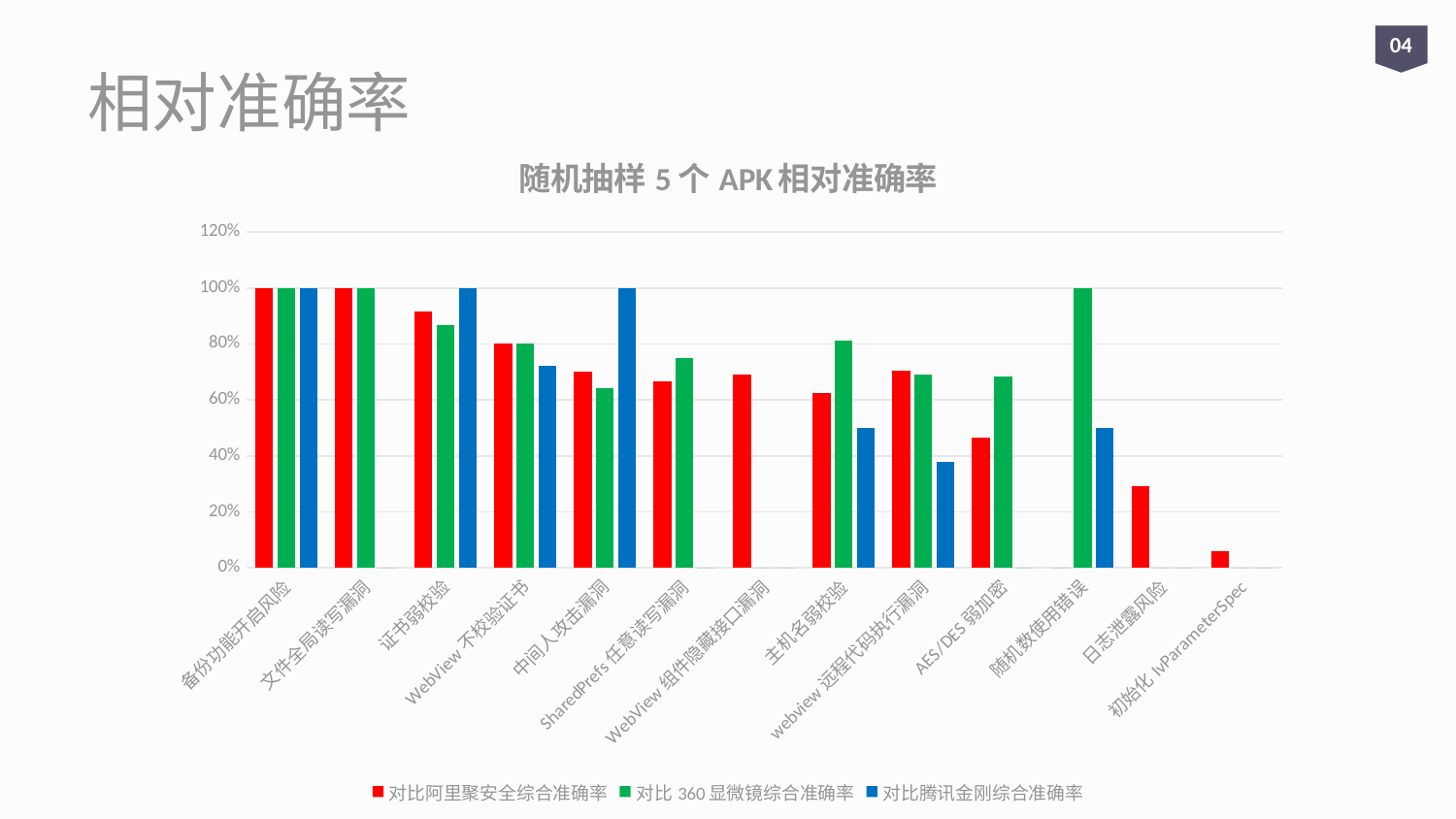

04
# 相对准确率

### Chart: 随机抽样5个APK相对准确率

| Category | 对比阿里聚安全综合准确率 | 对比360显微镜综合准确率 | 对比腾讯金刚综合准确率 |
|---|---|---|---|
| 备份功能开启风险 | 1.0 | 1.0 | 1.0 |
| 文件全局读写漏洞 | 1.0 | 1.0 | 0.0 |
| 证书弱校验 | 0.916 | 0.866 | 1.0 |
| WebView不校验证书 | 0.8 | 0.8 | 0.72 |
| 中间人攻击漏洞 | 0.7 | 0.642 | 1.0 |
| SharedPrefs任意读写漏洞 | 0.665 | 0.75 | 0.0 |
| WebView组件隐藏接口漏洞 | 0.69 | 0.0 | 0.0 |
| 主机名弱校验 | 0.625 | 0.8125 | 0.5 |
| webview远程代码执行漏洞 | 0.704 | 0.692 | 0.38 |
| AES/DES弱加密 | 0.464 | 0.684 | 0.0 |
| 随机数使用错误 | 0.0 | 1.0 | 0.5 |
| 日志泄露风险 | 0.29 | 0.0 | 0.0 |
| 初始化IvParameterSpec | 0.06 | 0.0 | 0.0 |